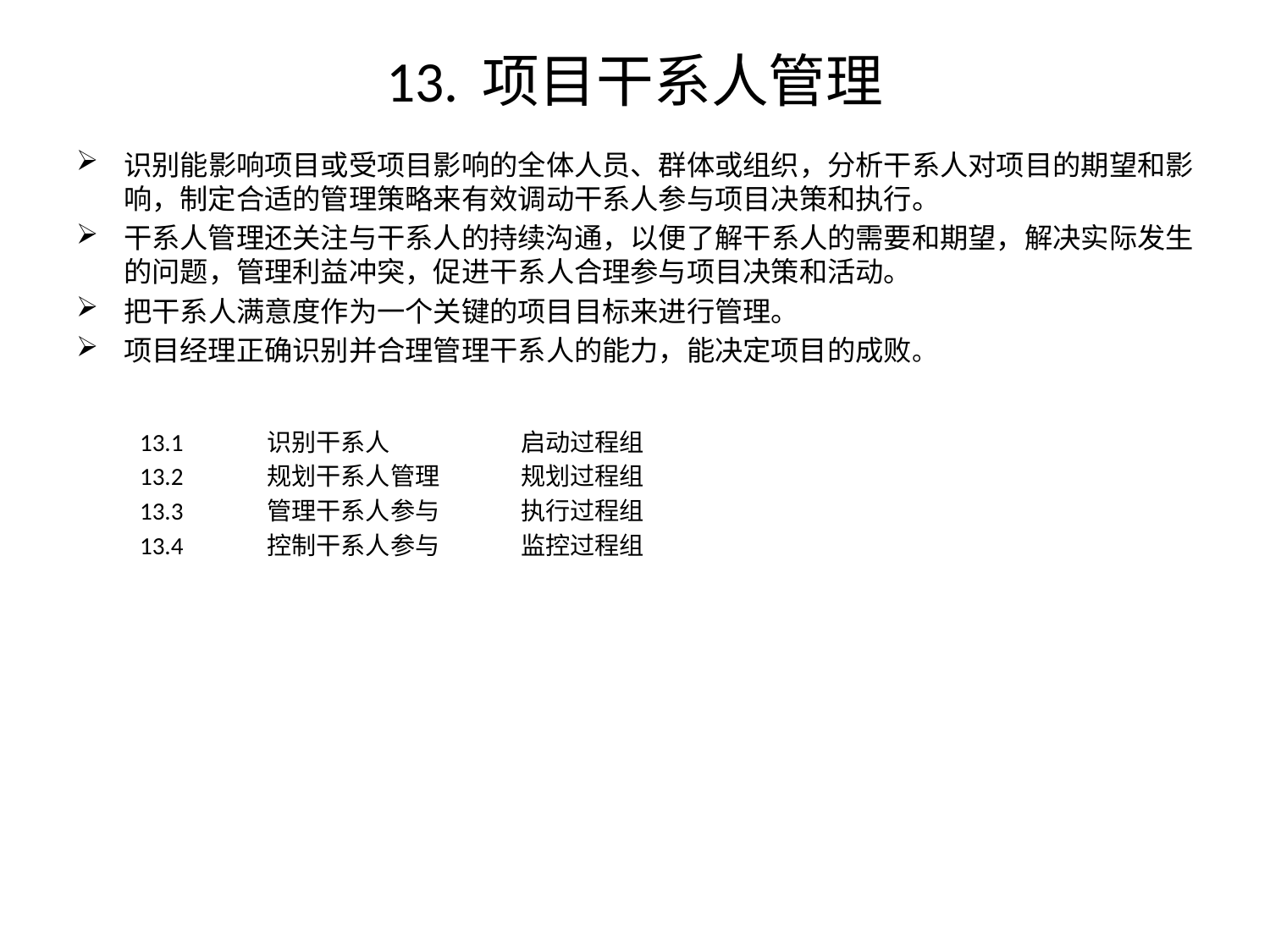

# 13. 项目干系人管理
识别能影响项目或受项目影响的全体人员、群体或组织，分析干系人对项目的期望和影响，制定合适的管理策略来有效调动干系人参与项目决策和执行。
干系人管理还关注与干系人的持续沟通，以便了解干系人的需要和期望，解决实际发生的问题，管理利益冲突，促进干系人合理参与项目决策和活动。
把干系人满意度作为一个关键的项目目标来进行管理。
项目经理正确识别并合理管理干系人的能力，能决定项目的成败。

13.1	识别干系人		启动过程组
13.2	规划干系人管理	规划过程组
13.3	管理干系人参与	执行过程组
13.4	控制干系人参与	监控过程组